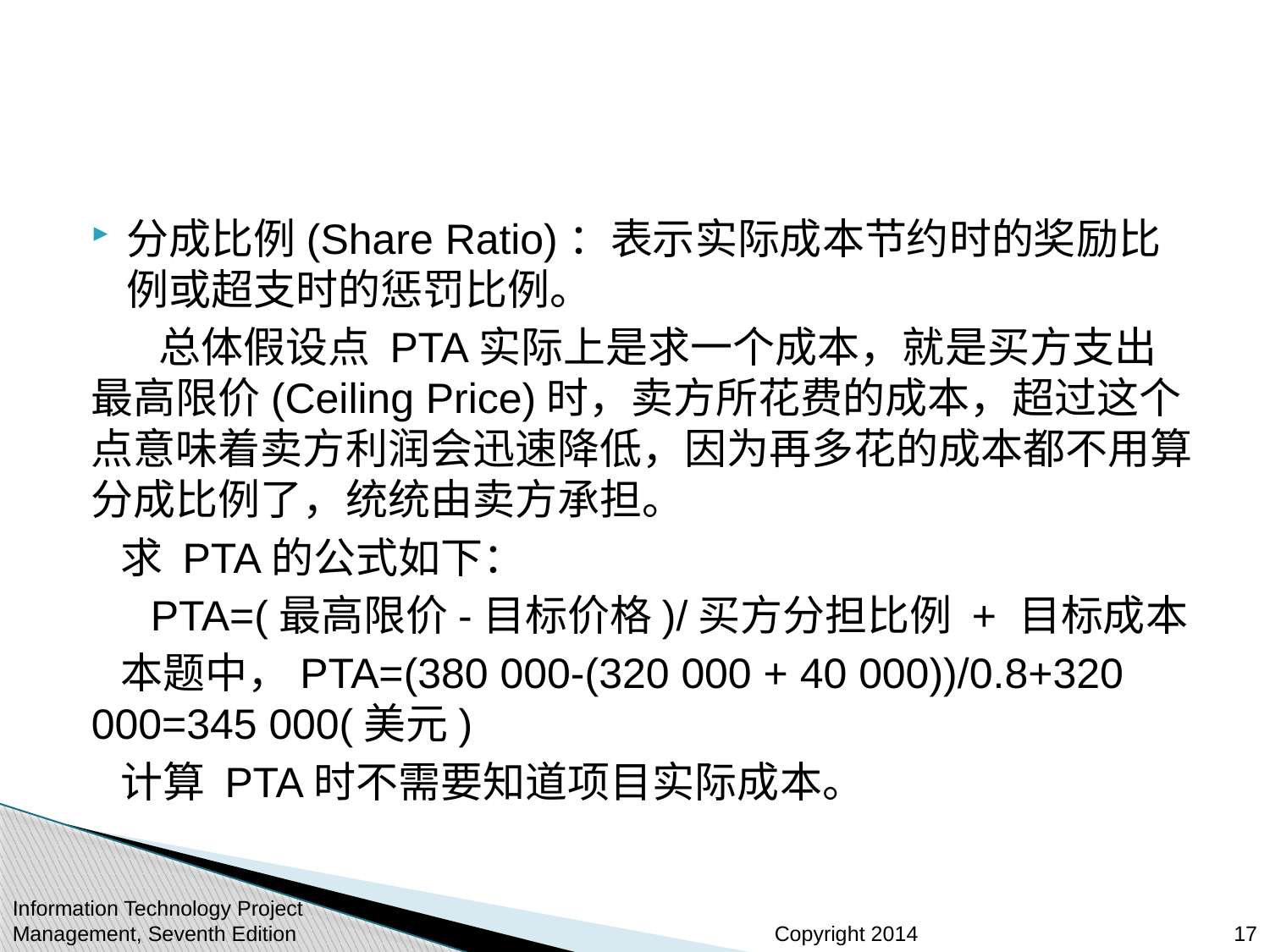

#
分成比例(Share Ratio)：表示实际成本节约时的奖励比例或超支时的惩罚比例。
      总体假设点 PTA实际上是求一个成本，就是买方支出最高限价(Ceiling Price)时，卖方所花费的成本，超过这个点意味着卖方利润会迅速降低，因为再多花的成本都不用算分成比例了，统统由卖方承担。
  求 PTA的公式如下：
     PTA=(最高限价-目标价格)/买方分担比例 + 目标成本
  本题中，PTA=(380 000-(320 000 + 40 000))/0.8+320 000=345 000(美元)
  计算 PTA时不需要知道项目实际成本。

Information Technology Project Management, Seventh Edition
17